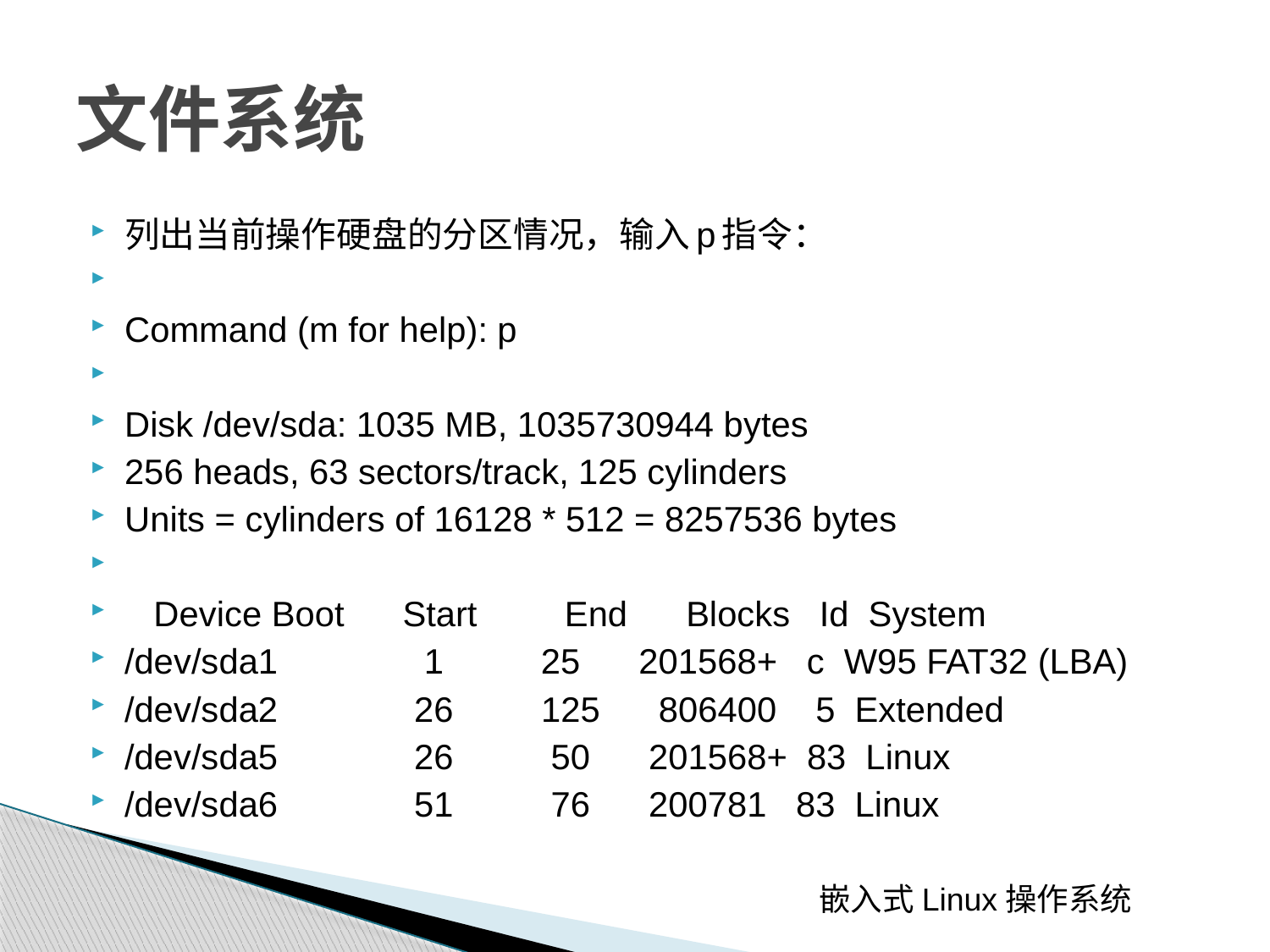

# 文件系统
列出当前操作硬盘的分区情况，输入p指令：

Command (m for help): p

Disk /dev/sda: 1035 MB, 1035730944 bytes
256 heads, 63 sectors/track, 125 cylinders
Units = cylinders of 16128 * 512 = 8257536 bytes

   Device Boot      Start         End      Blocks   Id  System
/dev/sda1               1          25      201568+   c  W95 FAT32 (LBA)
/dev/sda2              26         125      806400    5  Extended
/dev/sda5              26          50      201568+  83  Linux
/dev/sda6              51          76      200781   83  Linux

         嵌入式Linux操作系统